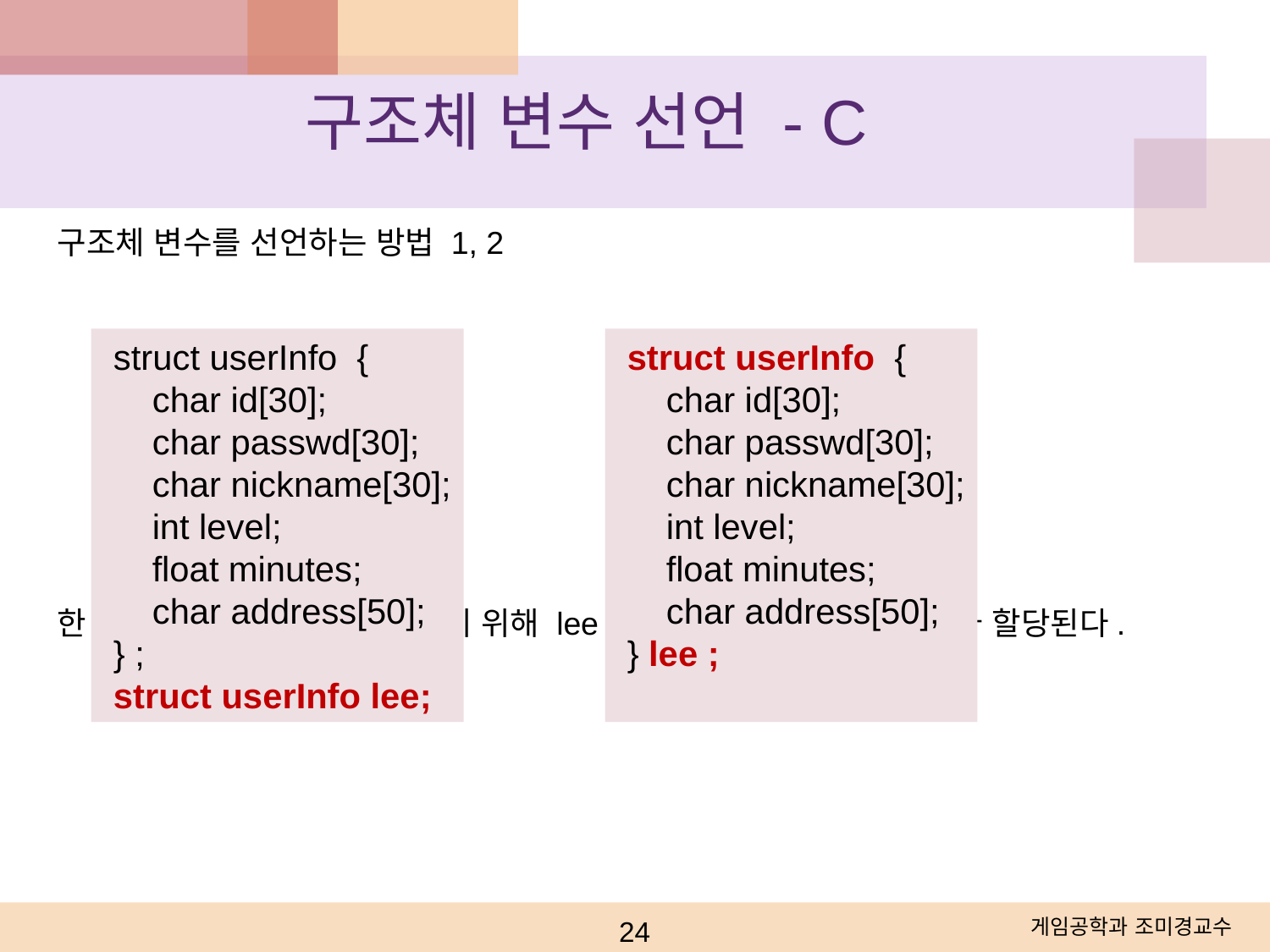

구조체 변수 선언 - C
구조체 변수를 선언하는 방법 1, 2

한 명의 사용자 정보를 저장하기 위해 lee라는 변수 이름으로 메모리가 할당된다.

 struct userInfo  {
     char id[30];
     char passwd[30];
     char nickname[30];
     int level;
     float minutes;
     char address[50];
 } ;
 struct userInfo lee;
 struct userInfo  {
     char id[30];
     char passwd[30];
     char nickname[30];
     int level;
     float minutes;
     char address[50];
 } lee ;

24
게임공학과 조미경교수